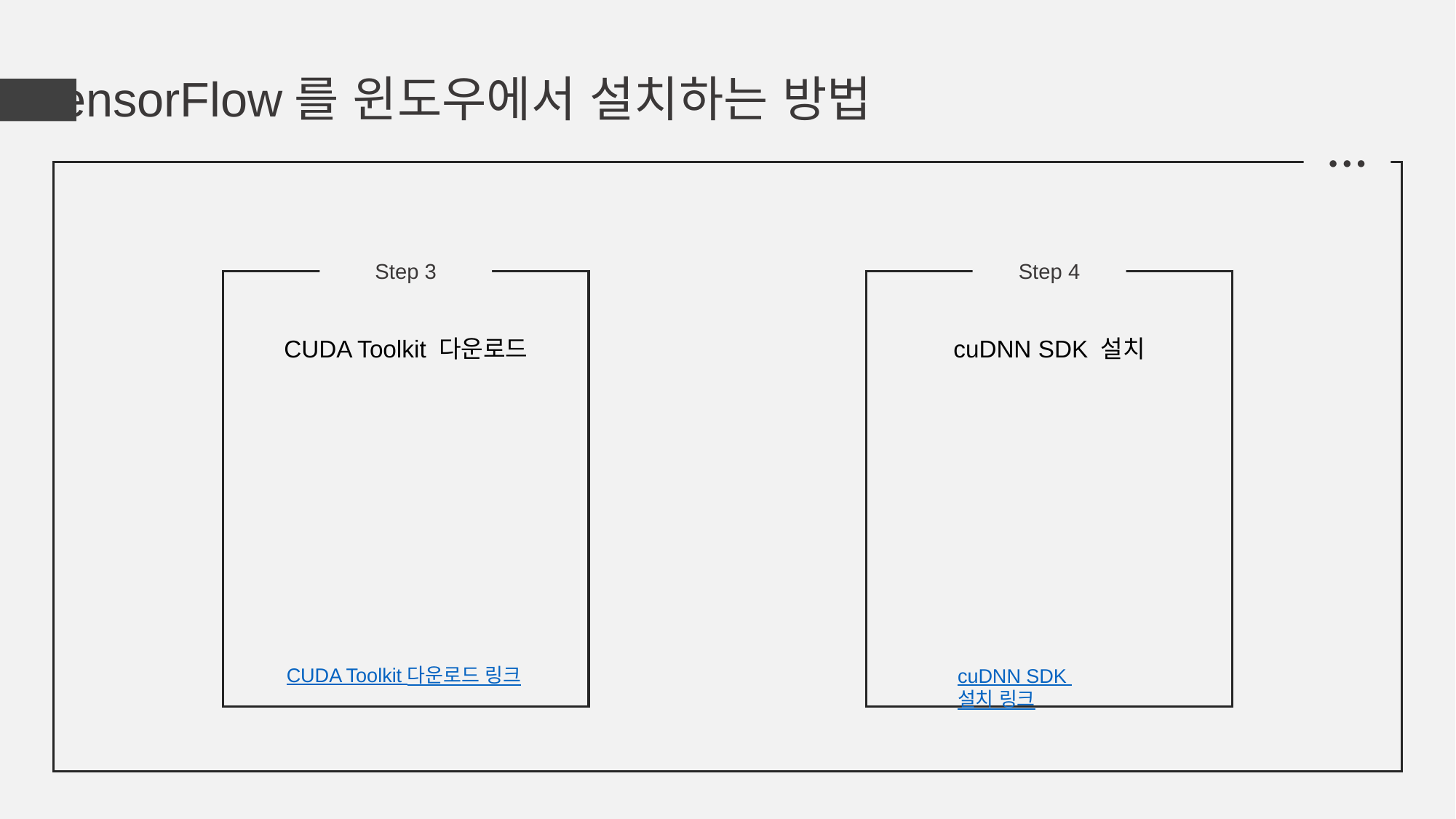

TensorFlow를 윈도우에서 설치하는 방법

● ● ●

Step 3
Step 4

CUDA Toolkit 다운로드
cuDNN SDK 설치
CUDA Toolkit 다운로드 링크
cuDNN SDK 설치 링크